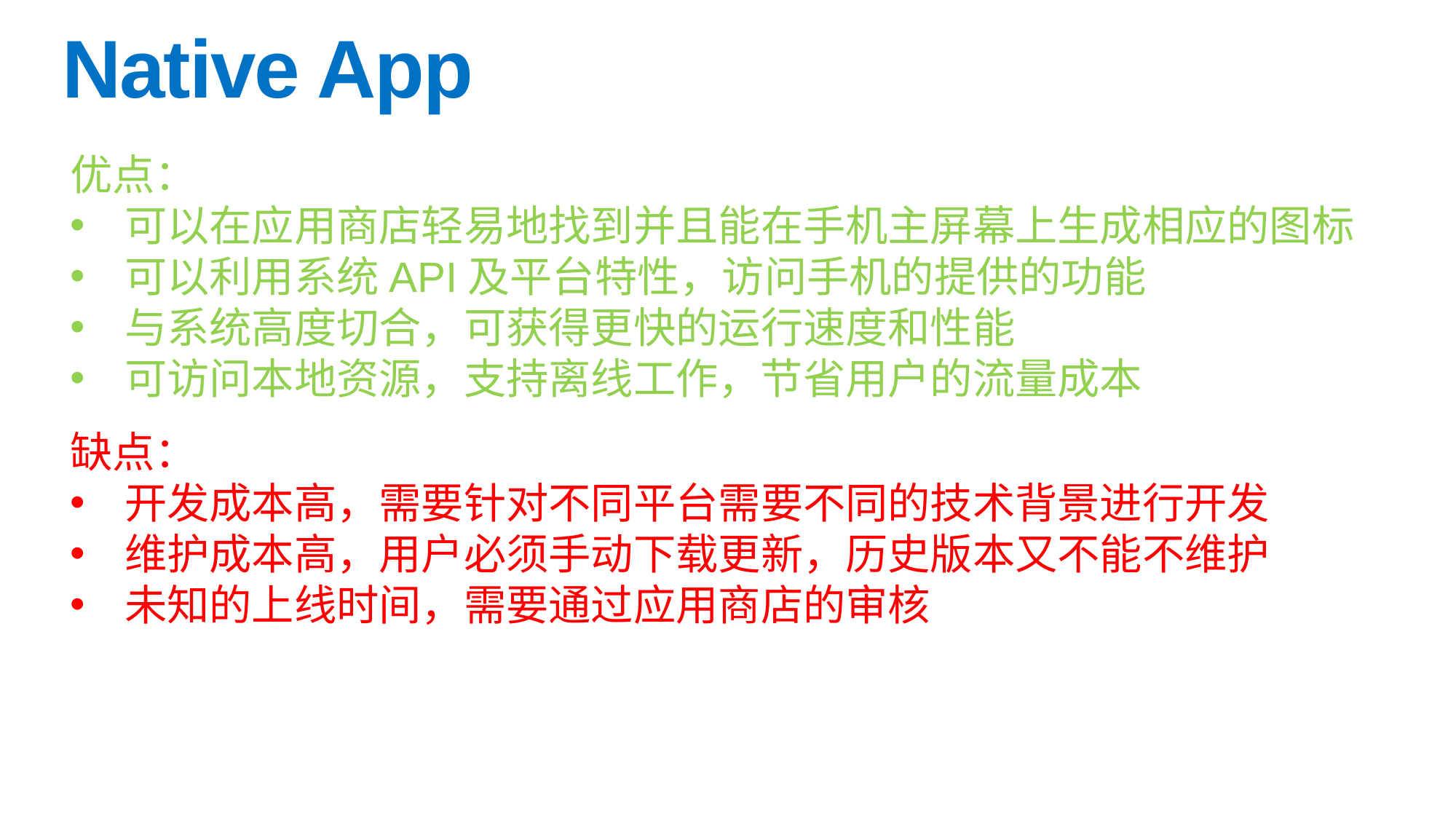

Native App
优点：
可以在应用商店轻易地找到并且能在手机主屏幕上生成相应的图标
可以利用系统API及平台特性，访问手机的提供的功能
与系统高度切合，可获得更快的运行速度和性能
可访问本地资源，支持离线工作，节省用户的流量成本
缺点：
开发成本高，需要针对不同平台需要不同的技术背景进行开发
维护成本高，用户必须手动下载更新，历史版本又不能不维护
未知的上线时间，需要通过应用商店的审核